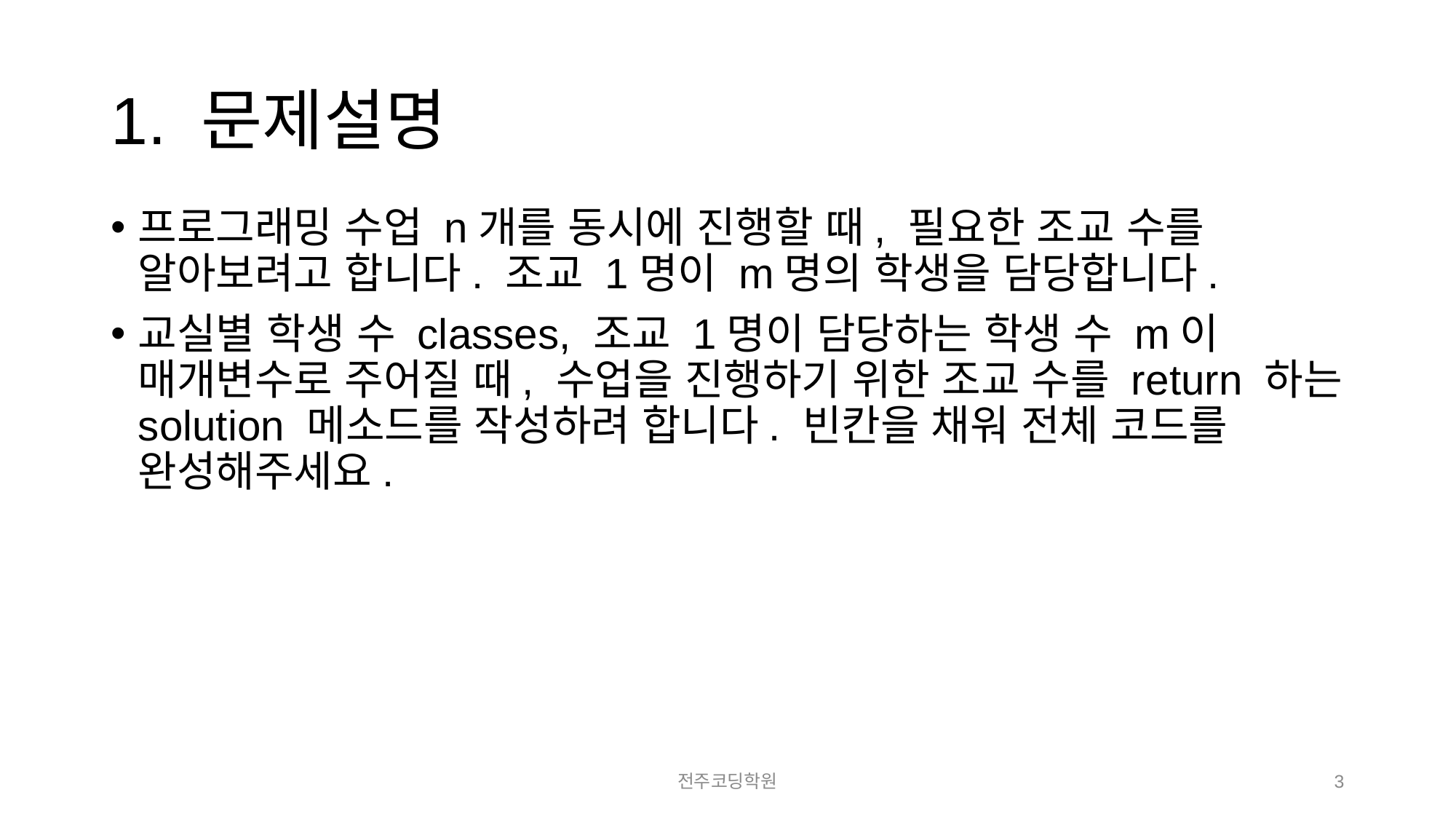

# 1. 문제설명
프로그래밍 수업 n개를 동시에 진행할 때, 필요한 조교 수를 알아보려고 합니다. 조교 1명이 m명의 학생을 담당합니다.
교실별 학생 수 classes, 조교 1명이 담당하는 학생 수 m이 매개변수로 주어질 때, 수업을 진행하기 위한 조교 수를 return 하는 solution 메소드를 작성하려 합니다. 빈칸을 채워 전체 코드를 완성해주세요.
전주코딩학원
3